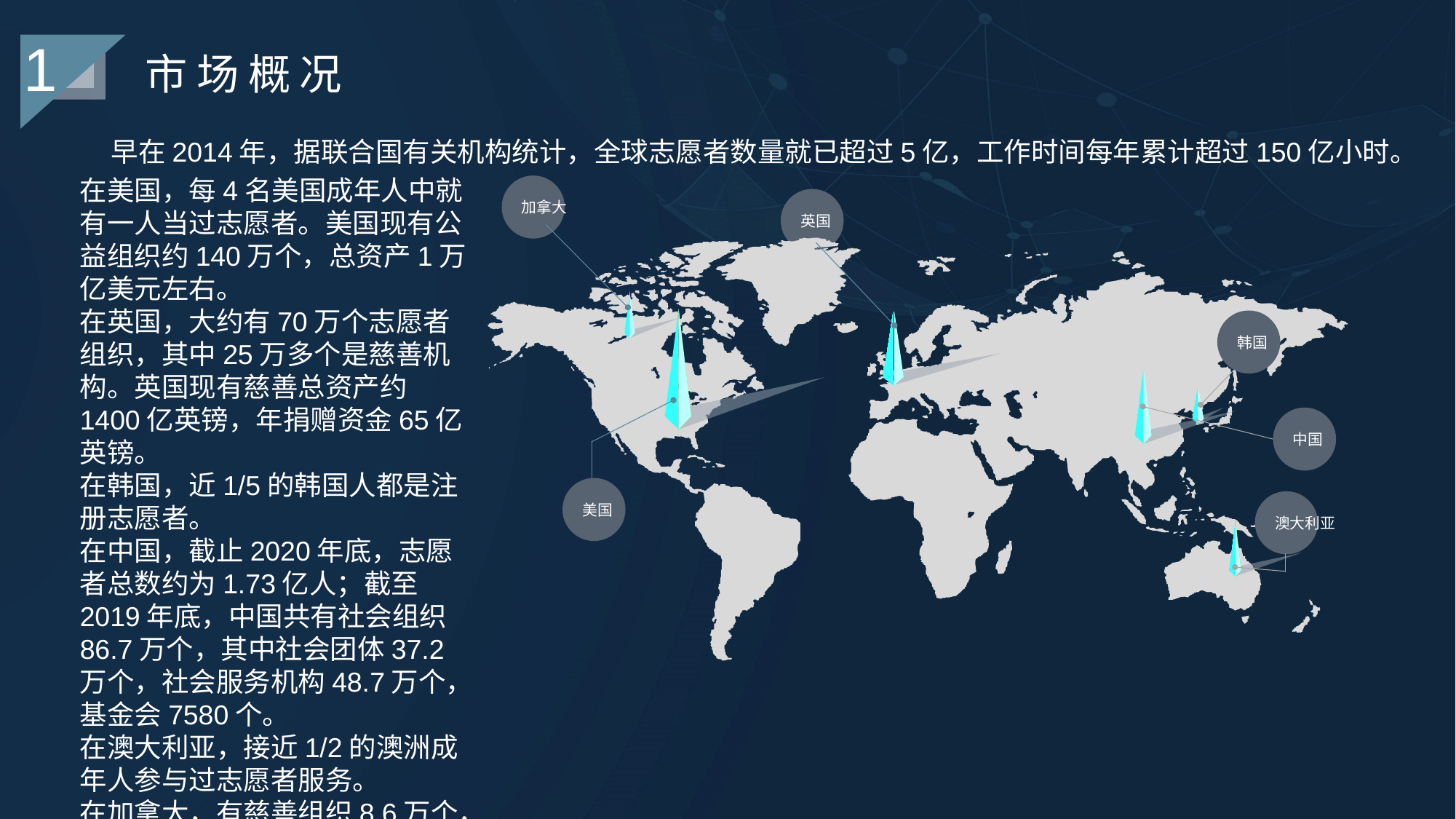

市场概况
1

    早在2014年，据联合国有关机构统计，全球志愿者数量就已超过5亿，工作时间每年累计超过150亿小时。
在美国，每4名美国成年人中就有一人当过志愿者。美国现有公益组织约140万个，总资产1万亿美元左右。
在英国，大约有70万个志愿者组织，其中25万多个是慈善机构。英国现有慈善总资产约1400亿英镑，年捐赠资金65亿英镑。
在韩国，近1/5的韩国人都是注册志愿者。
在中国，截止2020年底，志愿者总数约为1.73亿人；截至2019年底，中国共有社会组织86.7万个，其中社会团体37.2万个，社会服务机构48.7万个，基金会7580个。
在澳大利亚，接近1/2的澳洲成年人参与过志愿者服务。
在加拿大，有慈善组织8.6万个，2019年捐款总额达到160亿加元。
加拿大
英国

澳大利亚

韩国

美国
中国